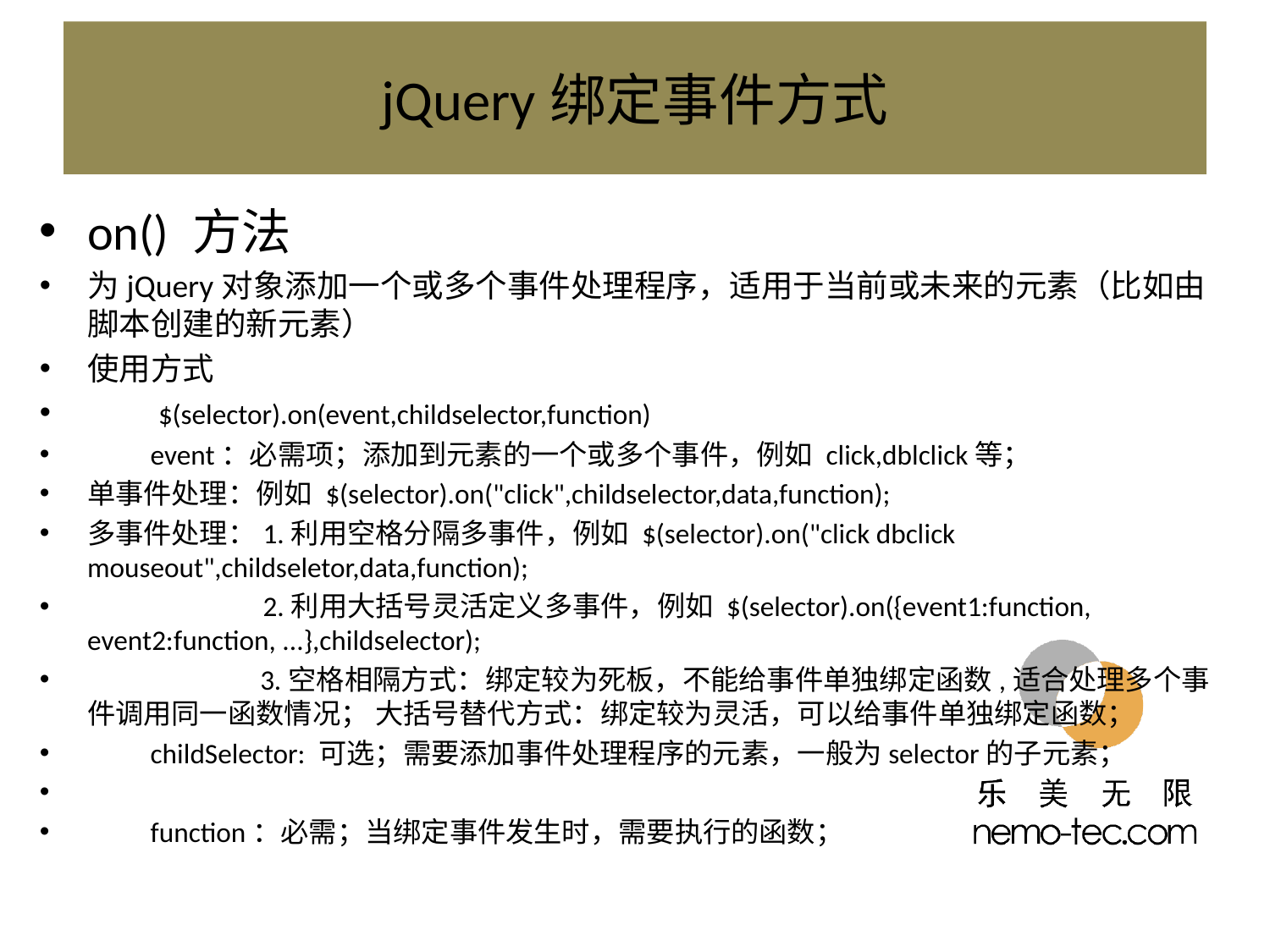

# jQuery绑定事件方式
on() 方法
为jQuery对象添加一个或多个事件处理程序，适用于当前或未来的元素（比如由脚本创建的新元素）
使用方式
　　$(selector).on(event,childselector,function)
　　event：必需项；添加到元素的一个或多个事件，例如 click,dblclick等；
单事件处理：例如 $(selector).on("click",childselector,data,function);
多事件处理：1.利用空格分隔多事件，例如 $(selector).on("click dbclick mouseout",childseletor,data,function);
　　　　　　2.利用大括号灵活定义多事件，例如 $(selector).on({event1:function, event2:function, ...},childselector);
　　　　　    3.空格相隔方式：绑定较为死板，不能给事件单独绑定函数,适合处理多个事件调用同一函数情况； 大括号替代方式：绑定较为灵活，可以给事件单独绑定函数；
　　childSelector: 可选；需要添加事件处理程序的元素，一般为selector的子元素；

　　function：必需；当绑定事件发生时，需要执行的函数；